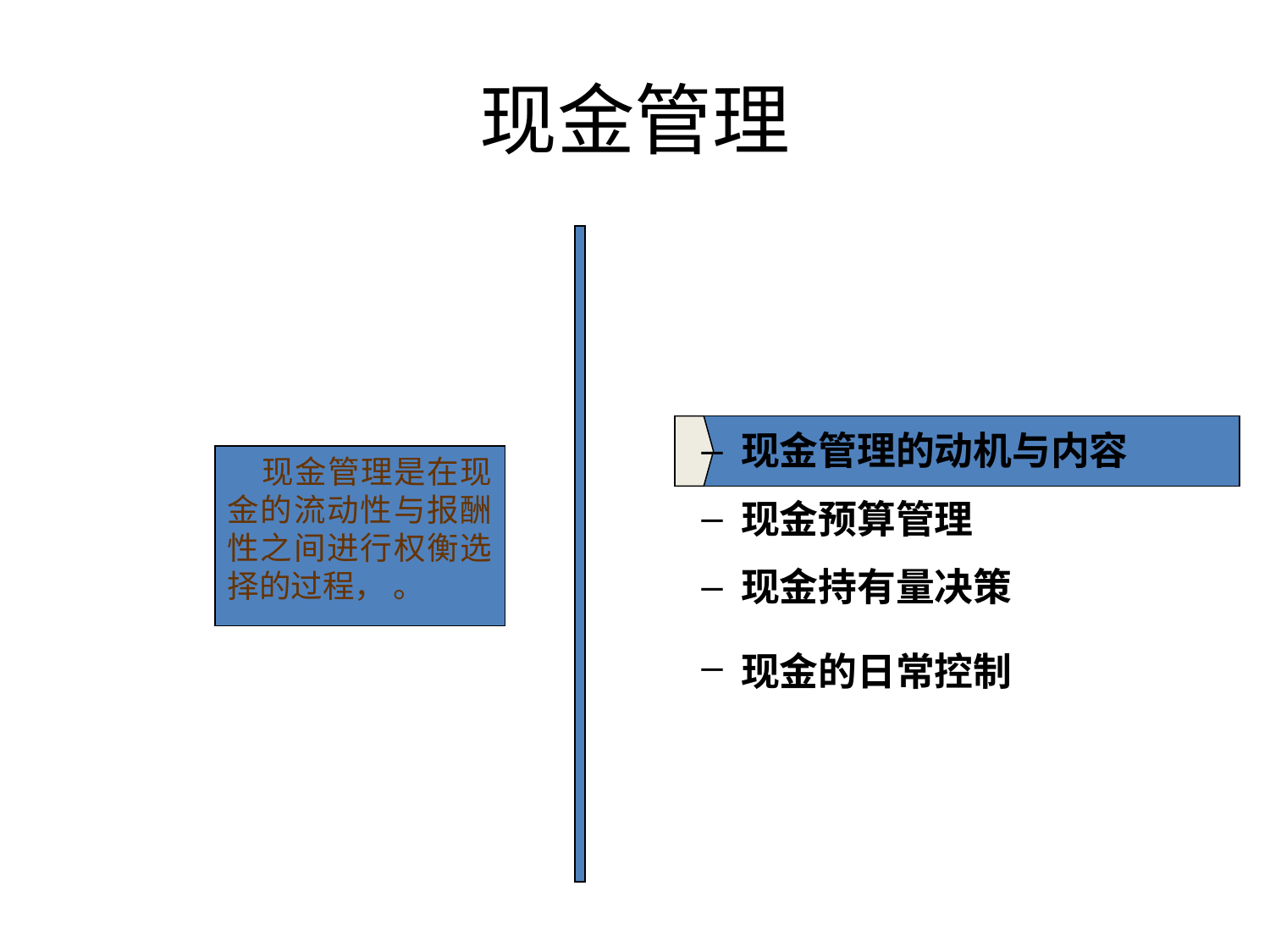

现金管理

现金管理的动机与内容
现金预算管理
现金持有量决策
现金的日常控制

   现金管理是在现金的流动性与报酬性之间进行权衡选择的过程， 。